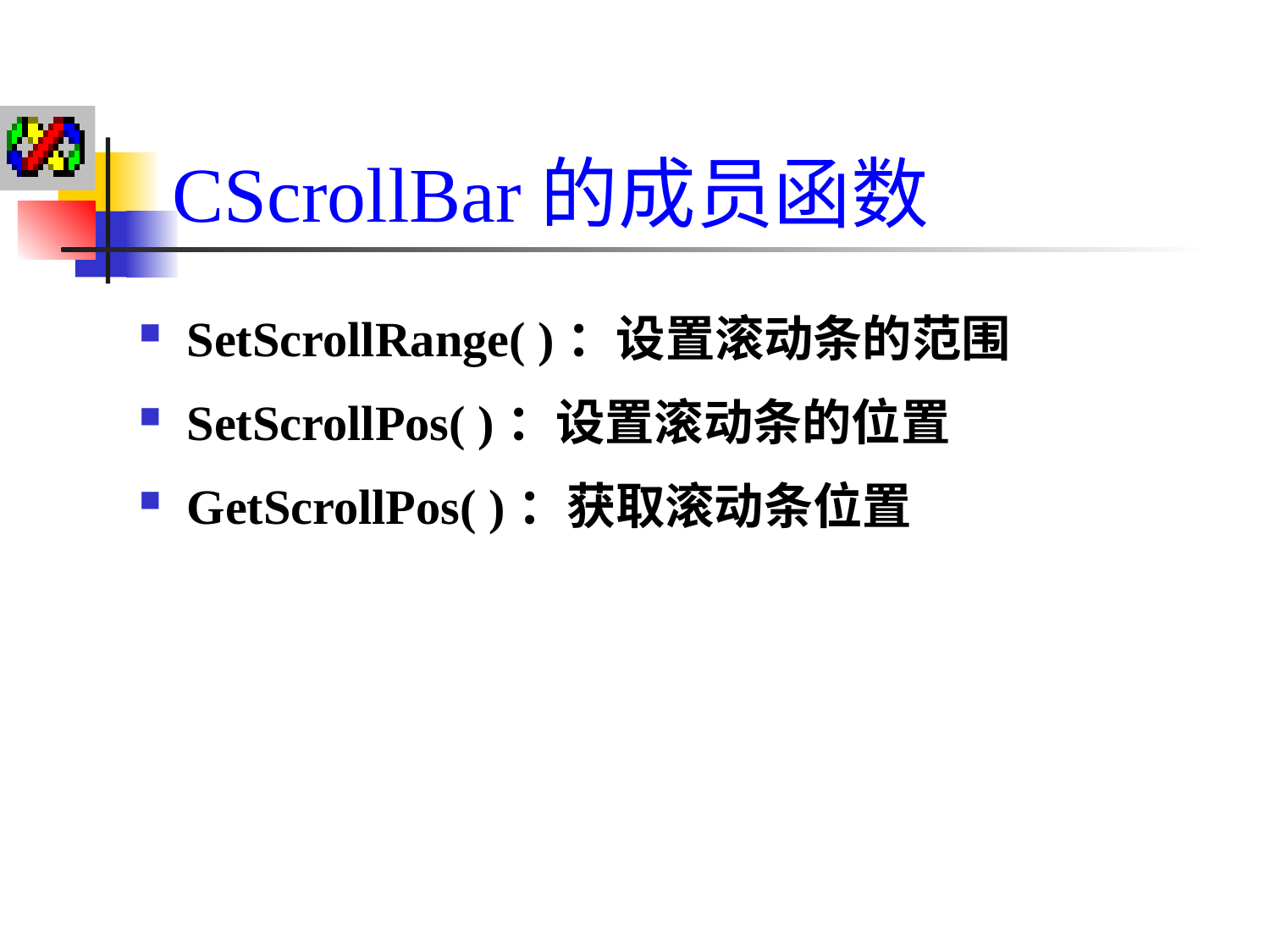

# CScrollBar的成员函数
SetScrollRange( )：设置滚动条的范围
SetScrollPos( )：设置滚动条的位置
GetScrollPos( )：获取滚动条位置